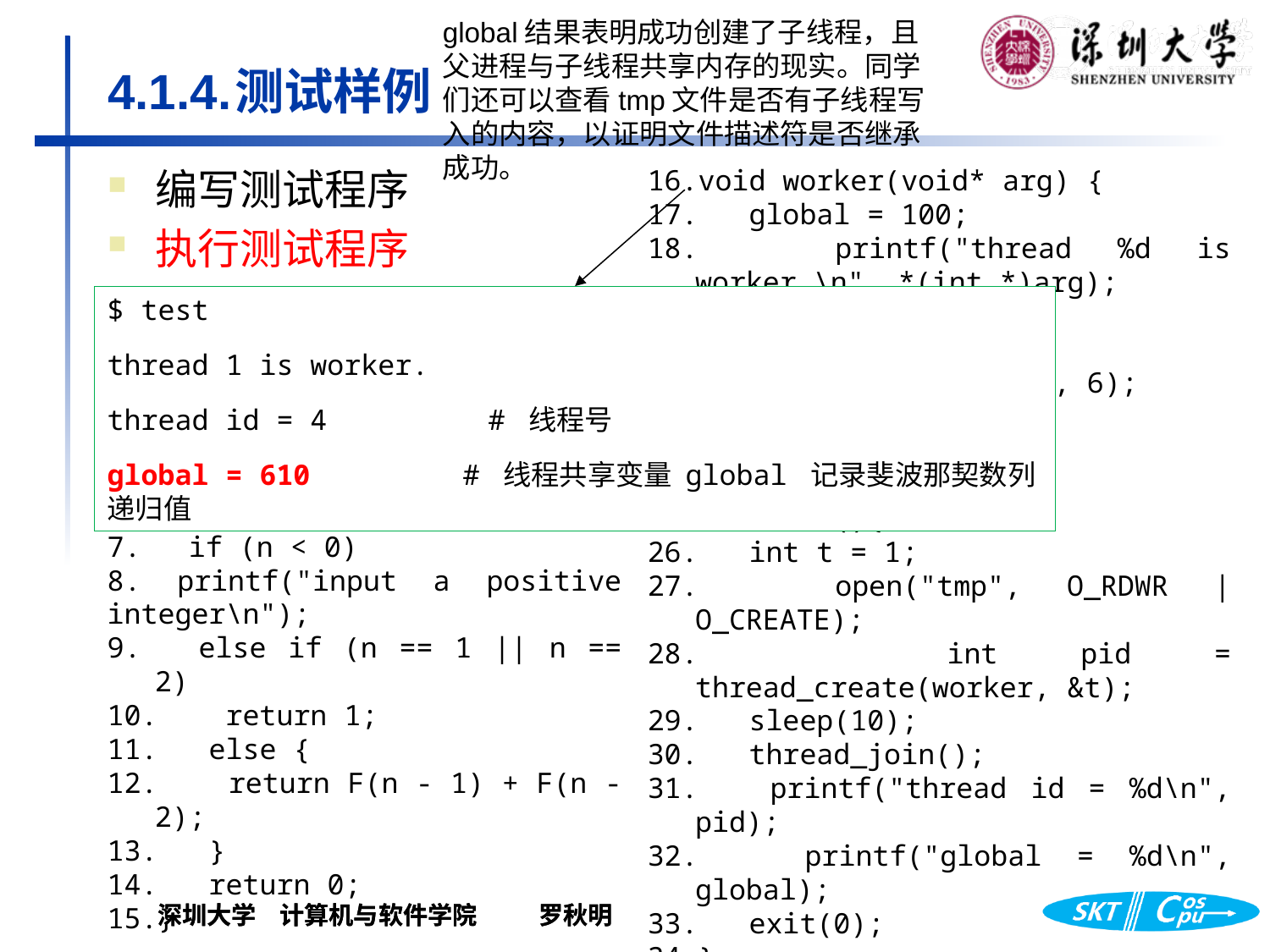

global结果表明成功创建了子线程，且父进程与子线程共享内存的现实。同学们还可以查看tmp文件是否有子线程写入的内容，以证明文件描述符是否继承成功。
# 4.1.4.	测试样例
编写测试程序
执行测试程序
void worker(void* arg) {
   global = 100;
   printf("thread %d is worker.\n", *(int *)arg);

   global = F(15);
   write(3, "hello\n", 6);
   exit(0);
}

int main(){
   int t = 1;
   open("tmp", O_RDWR | O_CREATE);
   int pid = thread_create(worker, &t);
   sleep(10);
   thread_join();
   printf("thread id = %d\n", pid);
   printf("global = %d\n", global);
   exit(0);
}

代码4-6 test.c
#include "kernel/fcntl.h"
#include "kernel/types.h"
#include "user/uthread.h"
#include "user/user.h"
volatile int global = 1;
int F(int n) {
  if (n < 0)
8. printf("input a positive integer\n");
  else if (n == 1 || n == 2)
    return 1;
   else {
    return F(n - 1) + F(n - 2);
   }
   return 0;
}
$ test
thread 1 is worker.
thread id = 4		# 线程号
global = 610         # 线程共享变量 global 记录斐波那契数列递归值